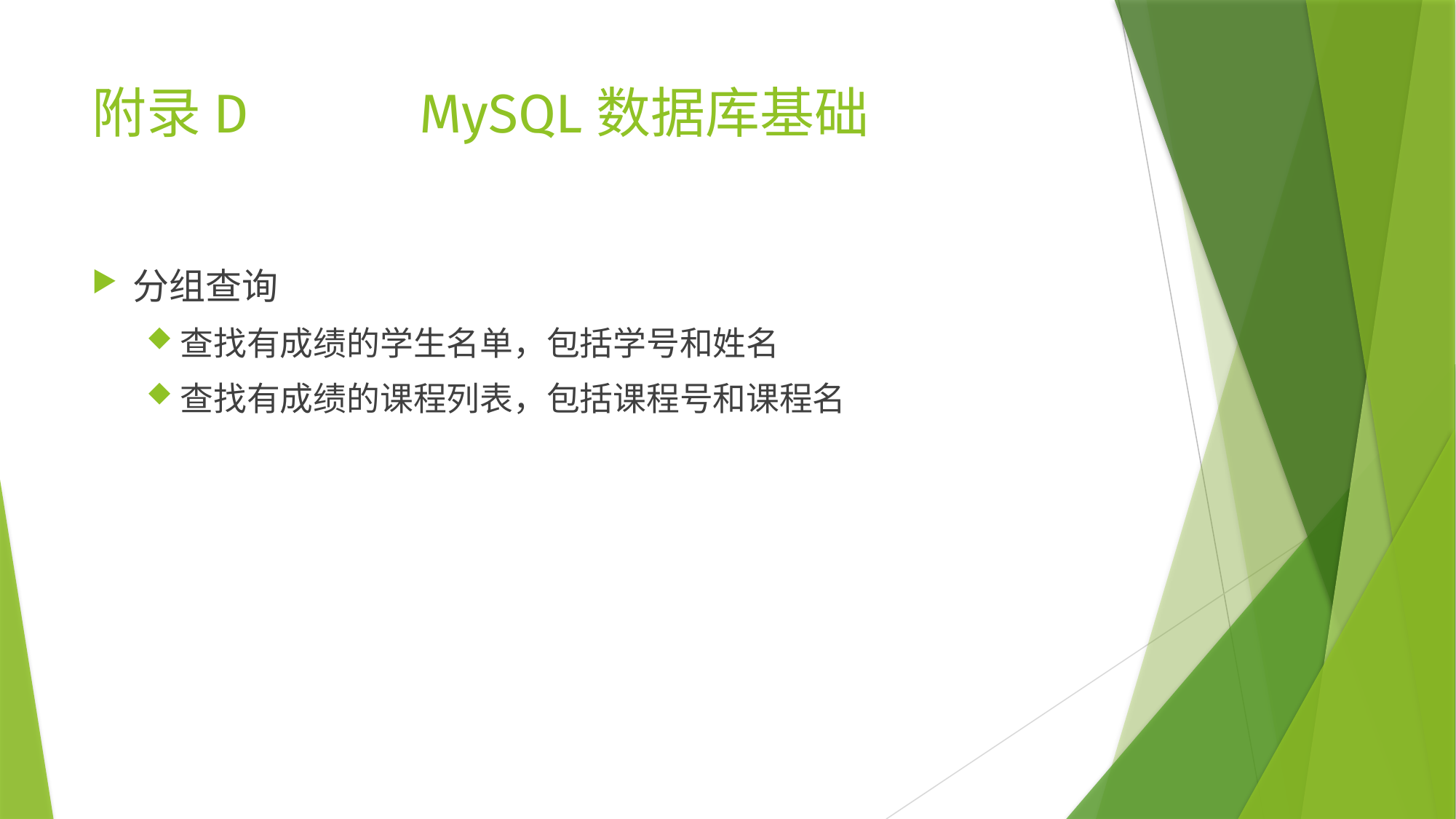

# 附录D		MySQL数据库基础
分组查询
查找有成绩的学生名单，包括学号和姓名
查找有成绩的课程列表，包括课程号和课程名